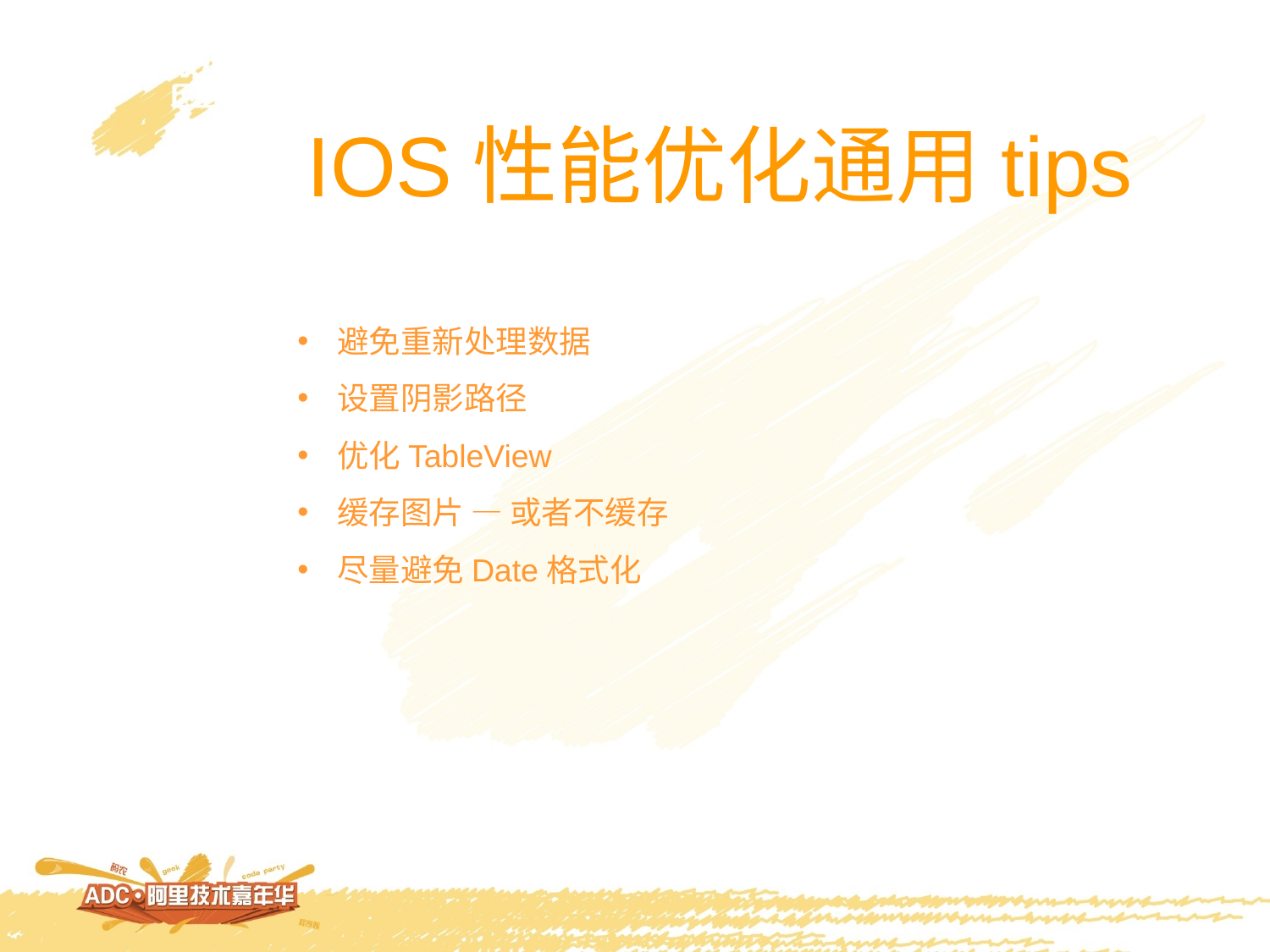

IOS性能优化通用tips
避免重新处理数据
设置阴影路径
优化TableView
缓存图片 — 或者不缓存
尽量避免Date格式化